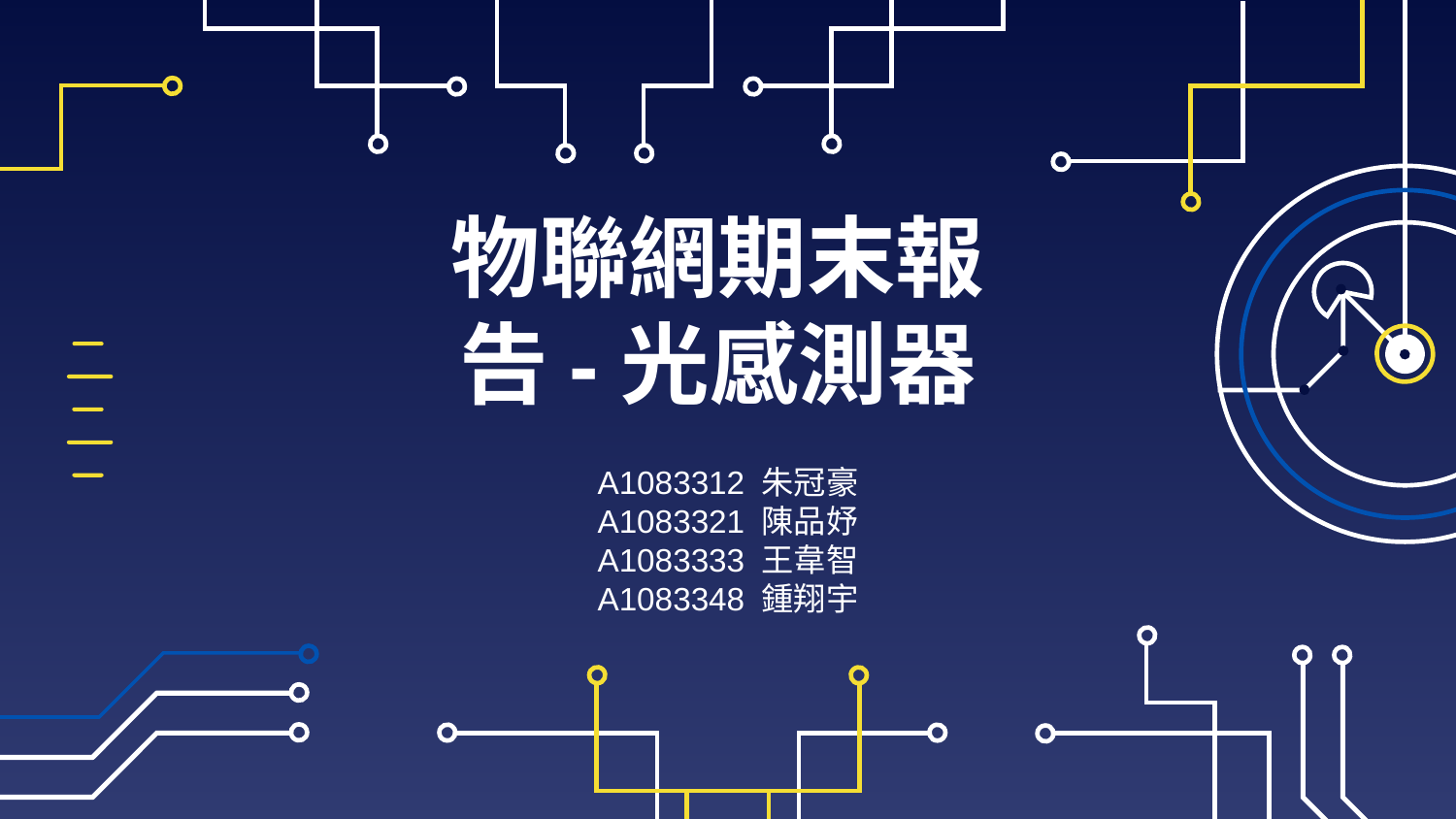

物聯網期末報告-光感測器
A1083312 朱冠豪
A1083321 陳品妤
A1083333 王韋智
A1083348 鍾翔宇